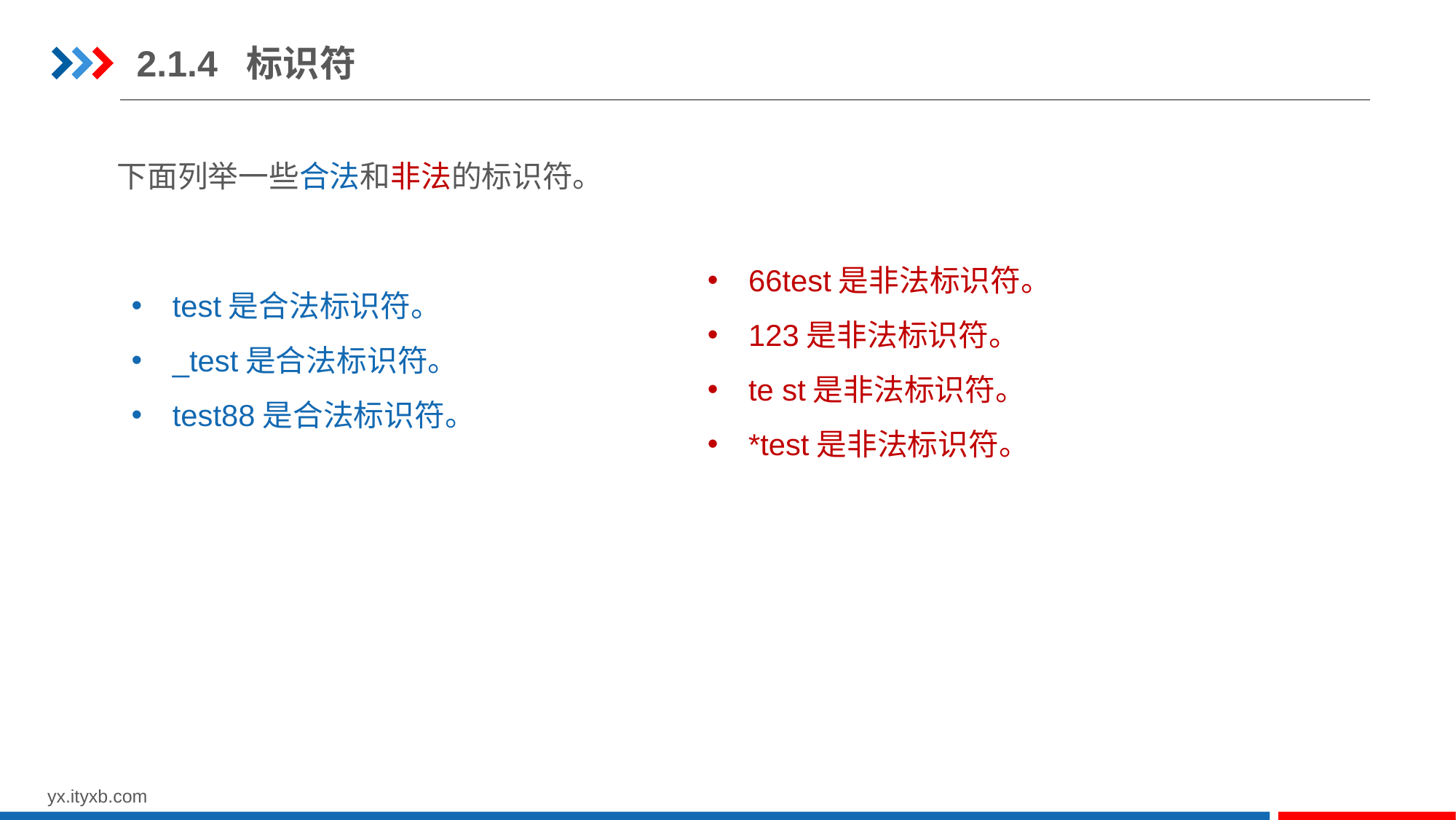

2.1.4  标识符
下面列举一些合法和非法的标识符。
66test是非法标识符。
123是非法标识符。
te st是非法标识符。
*test是非法标识符。
test是合法标识符。
_test是合法标识符。
test88是合法标识符。